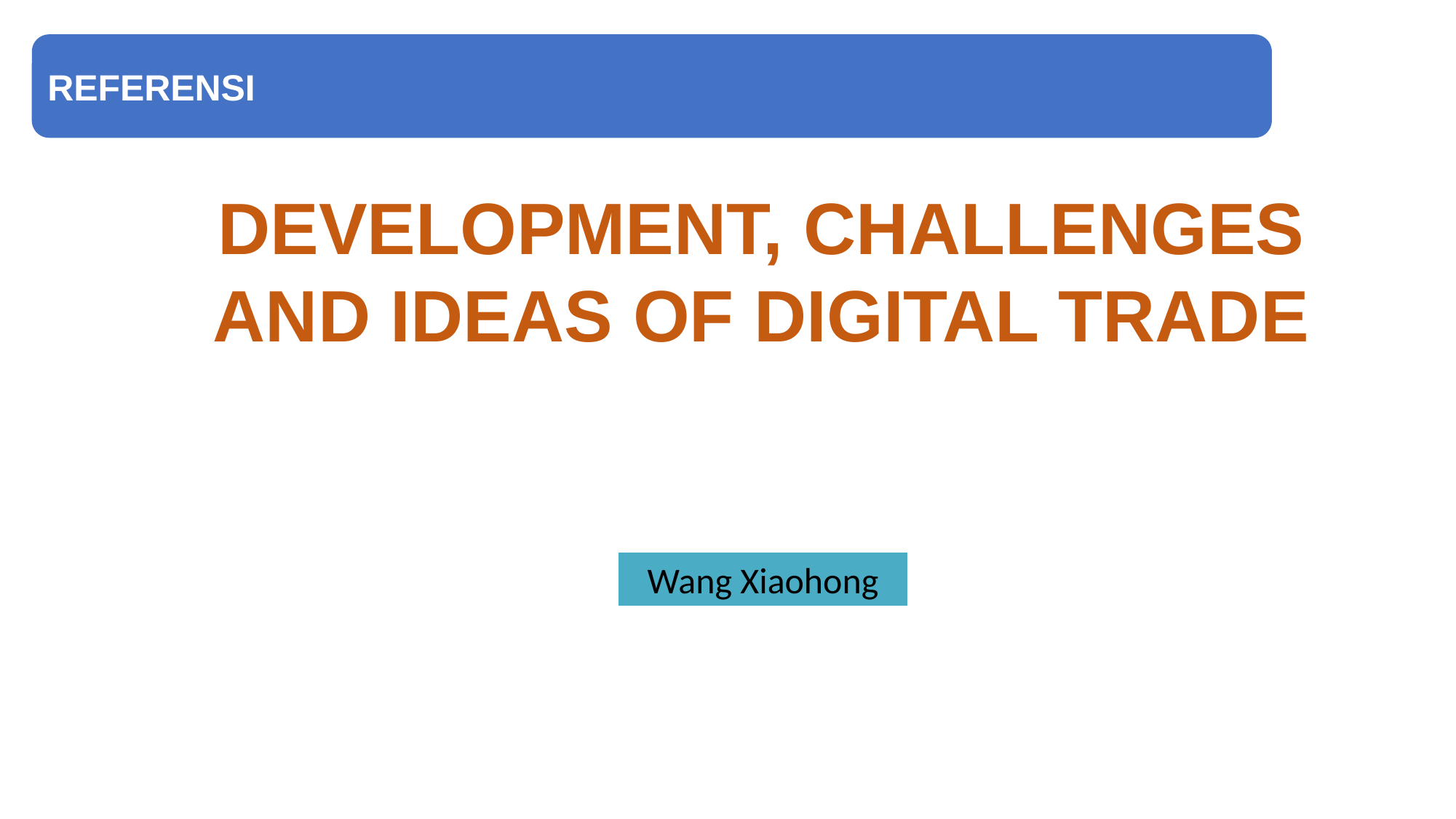

REFERENSI
DEVELOPMENT, CHALLENGES AND IDEAS OF DIGITAL TRADE
Wang Xiaohong
王晓红